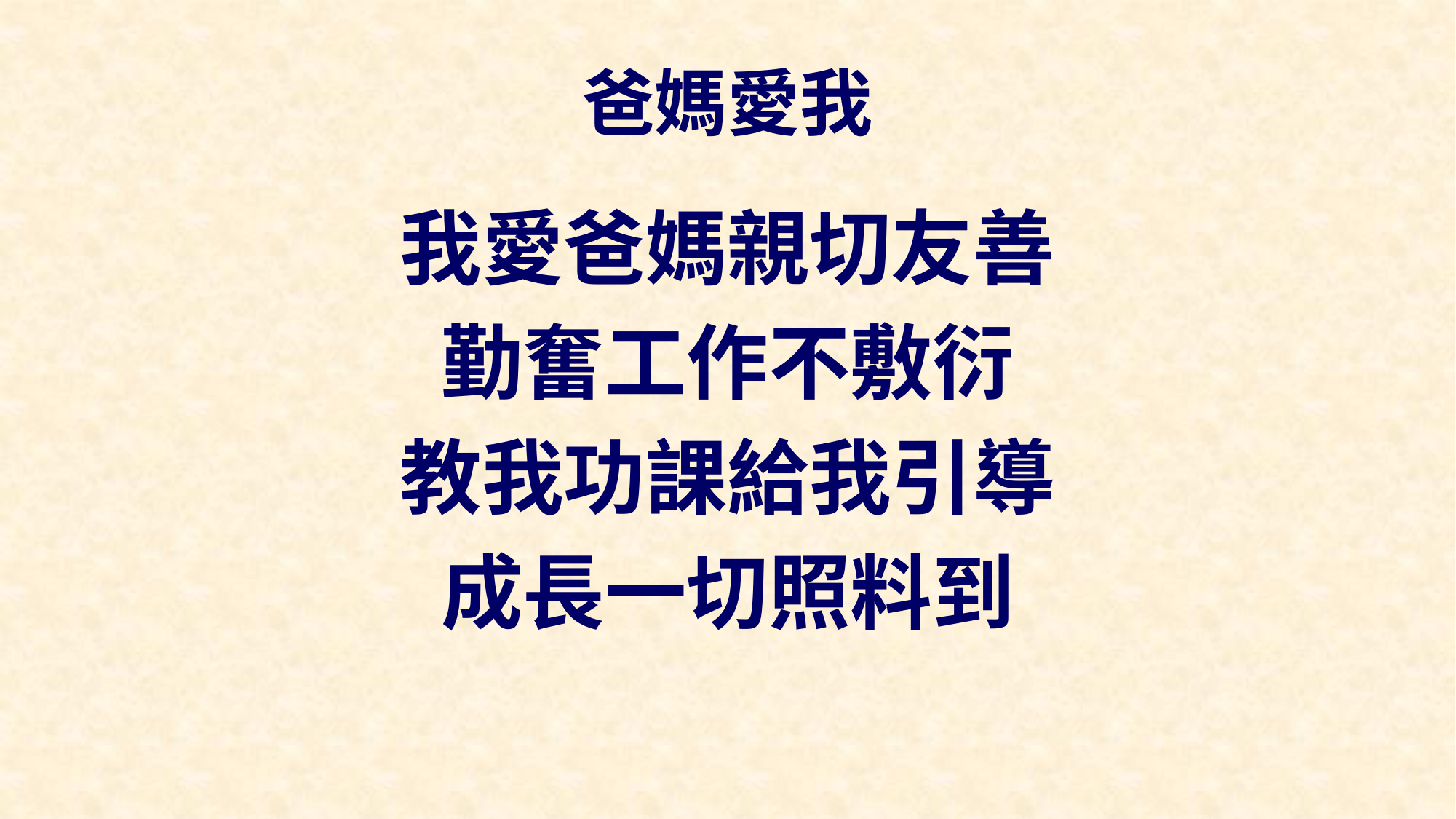

# 爸媽愛我
我愛爸媽親切友善
勤奮工作不敷衍
教我功課給我引導
成長一切照料到